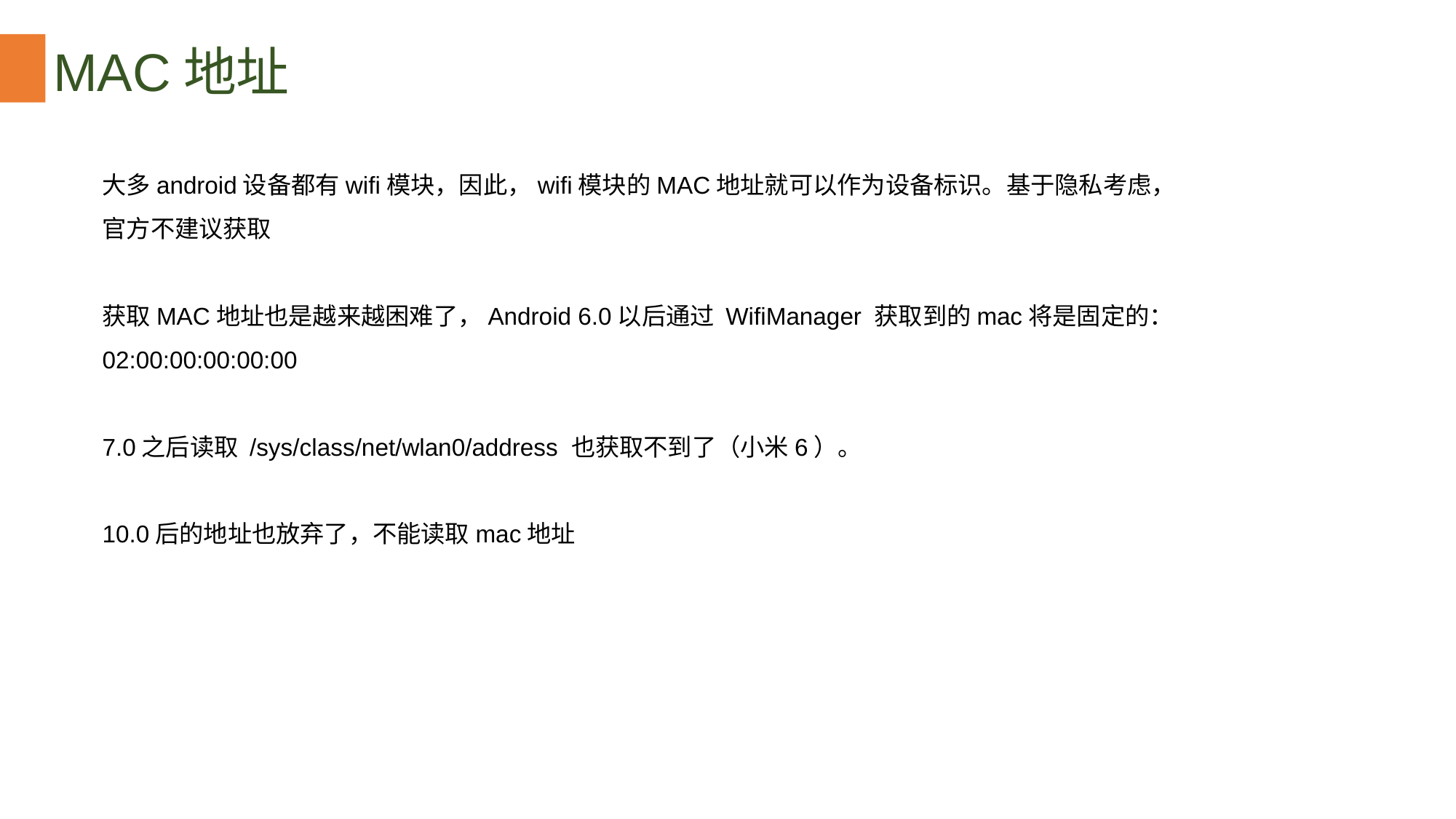

MAC地址
大多android设备都有wifi模块，因此，wifi模块的MAC地址就可以作为设备标识。基于隐私考虑，官方不建议获取

获取MAC地址也是越来越困难了，Android 6.0以后通过 WifiManager 获取到的mac将是固定的：02:00:00:00:00:00

7.0之后读取 /sys/class/net/wlan0/address 也获取不到了（小米6）。

10.0后的地址也放弃了，不能读取mac地址